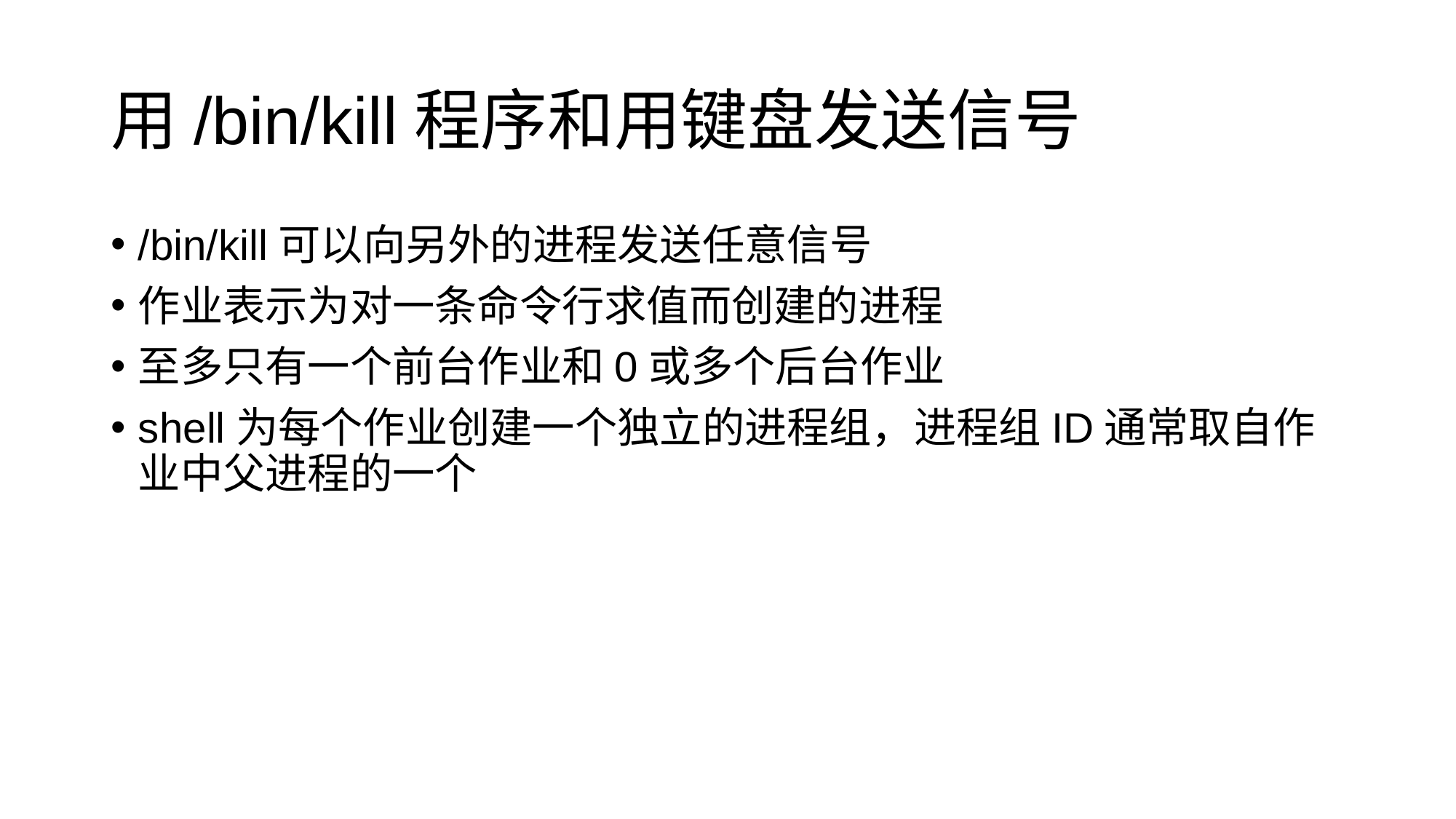

# 用/bin/kill程序和用键盘发送信号
/bin/kill可以向另外的进程发送任意信号
作业表示为对一条命令行求值而创建的进程
至多只有一个前台作业和0或多个后台作业
shell为每个作业创建一个独立的进程组，进程组ID通常取自作业中父进程的一个